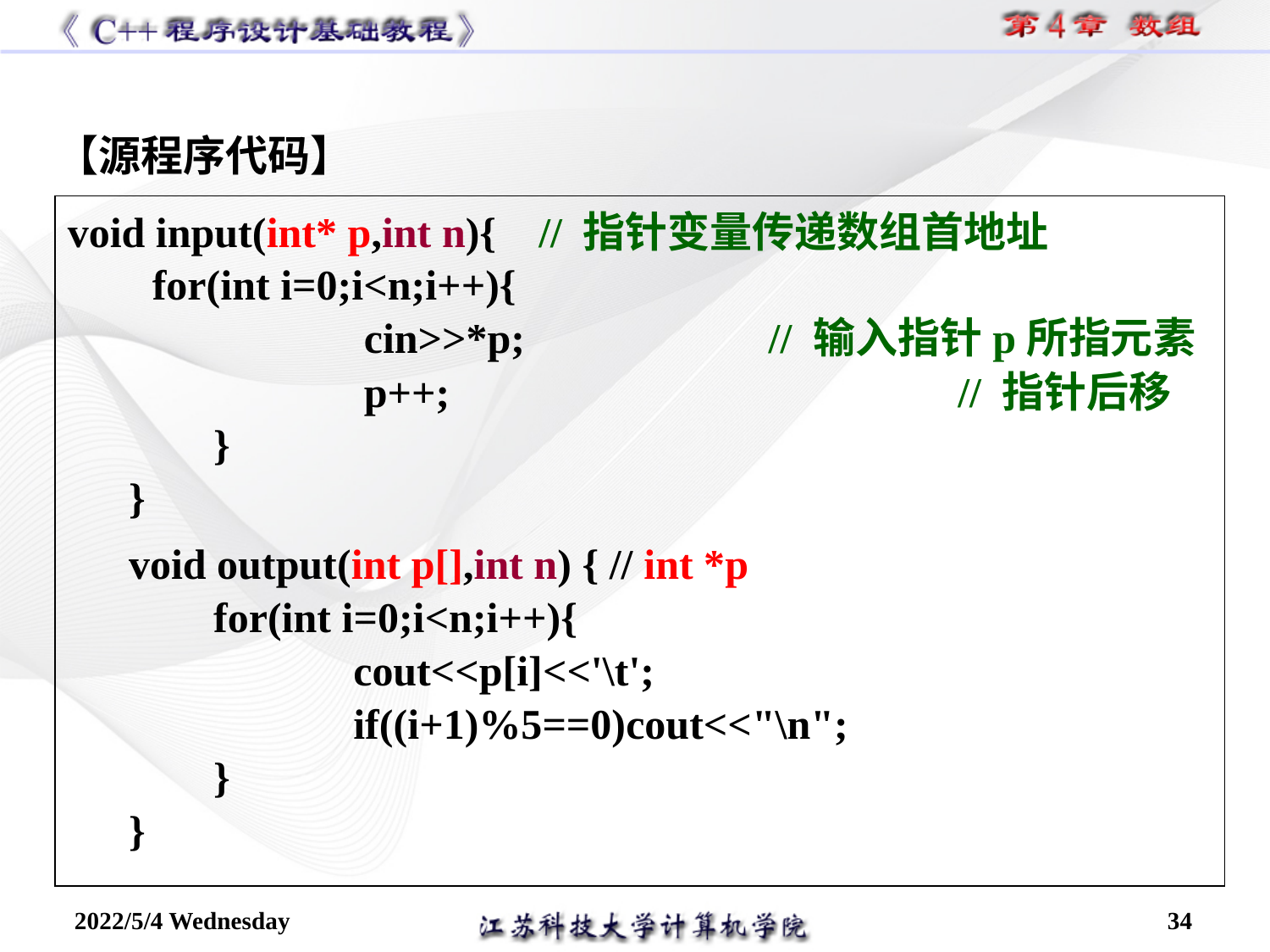

【源程序代码】
void input(int* p,int n){    // 指针变量传递数组首地址
        for(int i=0;i<n;i++){
                cin>>*p;                       // 输入指针p所指元素
                p++;                                                // 指针后移
        }
}
void output(int p[],int n) { // int *p
        for(int i=0;i<n;i++){
               cout<<p[i]<<'\t';
               if((i+1)%5==0)cout<<"\n";
        }
}